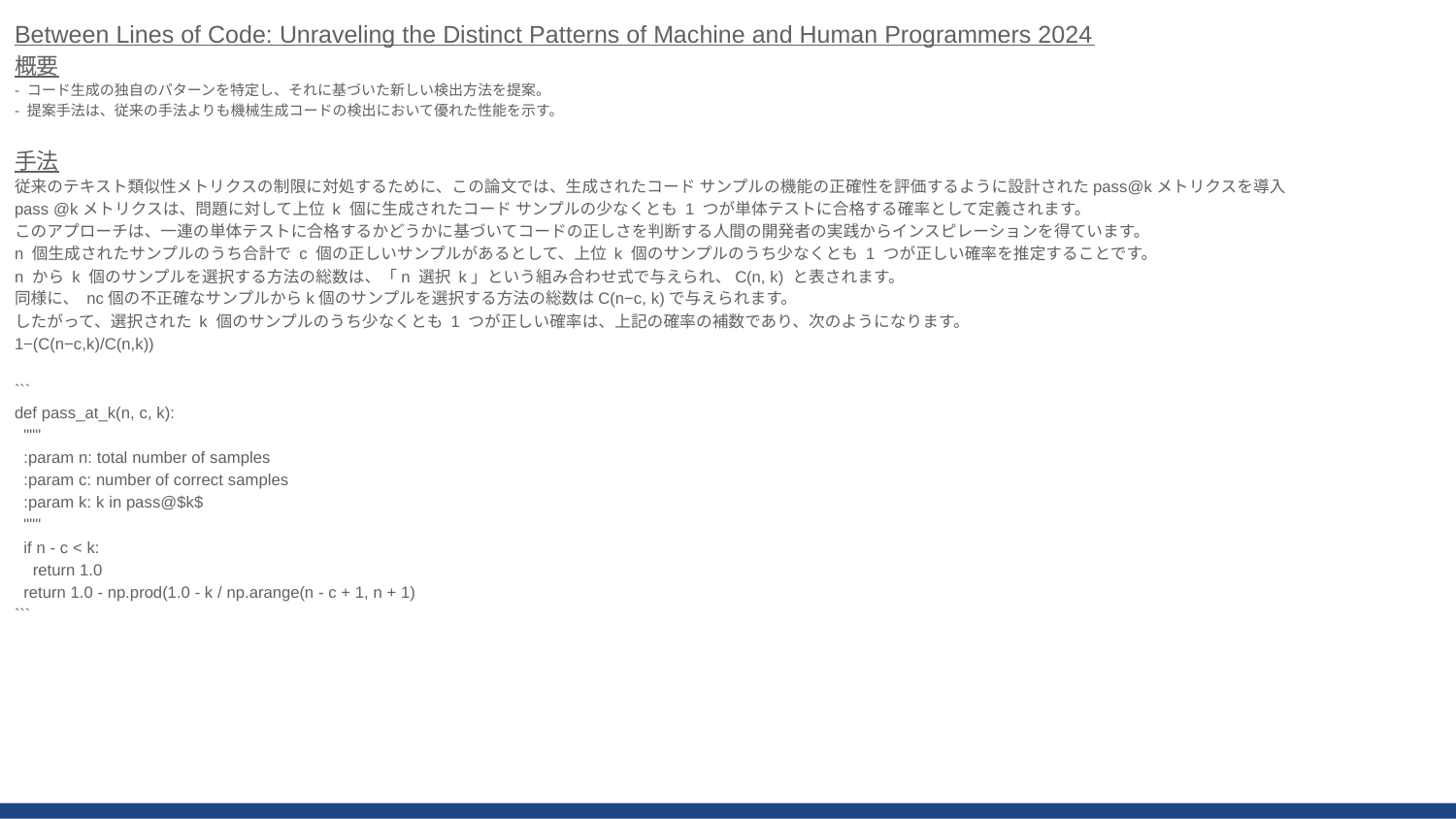

Between Lines of Code: Unraveling the Distinct Patterns of Machine and Human Programmers 2024
概要
- コード生成の独自のパターンを特定し、それに基づいた新しい検出方法を提案。
- 提案手法は、従来の手法よりも機械生成コードの検出において優れた性能を示す。
手法
従来のテキスト類似性メトリクスの制限に対処するために、この論文では、生成されたコード サンプルの機能の正確性を評価するように設計されたpass@kメトリクスを導入
pass @kメトリクスは、問題に対して上位 k 個に生成されたコード サンプルの少なくとも 1 つが単体テストに合格する確率として定義されます。
このアプローチは、一連の単体テストに合格するかどうかに基づいてコードの正しさを判断する人間の開発者の実践からインスピレーションを得ています。
n 個生成されたサンプルのうち合計で c 個の正しいサンプルがあるとして、上位 k 個のサンプルのうち少なくとも 1 つが正しい確率を推定することです。
n から k 個のサンプルを選択する方法の総数は、「n 選択 k」という組み合わせ式で与えられ、C(n, k) と表されます。
同様に、 nc個の不正確なサンプルからk個のサンプルを選択する方法の総数はC(n−c, k)で与えられます。
したがって、選択された k 個のサンプルのうち少なくとも 1 つが正しい確率は、上記の確率の補数であり、次のようになります。
1−(C(n−c,k)​/C(n,k))
```
def pass_at_k(n, c, k):
  """
  :param n: total number of samples
  :param c: number of correct samples
  :param k: k in pass@$k$
  """
  if n - c < k:
    return 1.0
  return 1.0 - np.prod(1.0 - k / np.arange(n - c + 1, n + 1)
```